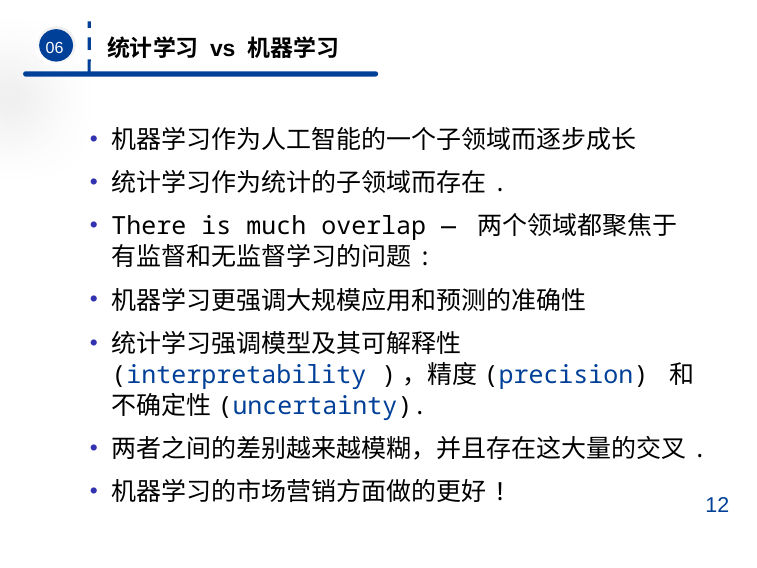

06
统计学习 vs 机器学习

机器学习作为人工智能的一个子领域而逐步成长
统计学习作为统计的子领域而存在.
There is much overlap — 两个领域都聚焦于有监督和无监督学习的问题:
机器学习更强调大规模应用和预测的准确性
统计学习强调模型及其可解释性(interpretability )，精度(precision) 和不确定性(uncertainty).
两者之间的差别越来越模糊，并且存在这大量的交叉.
机器学习的市场营销方面做的更好!